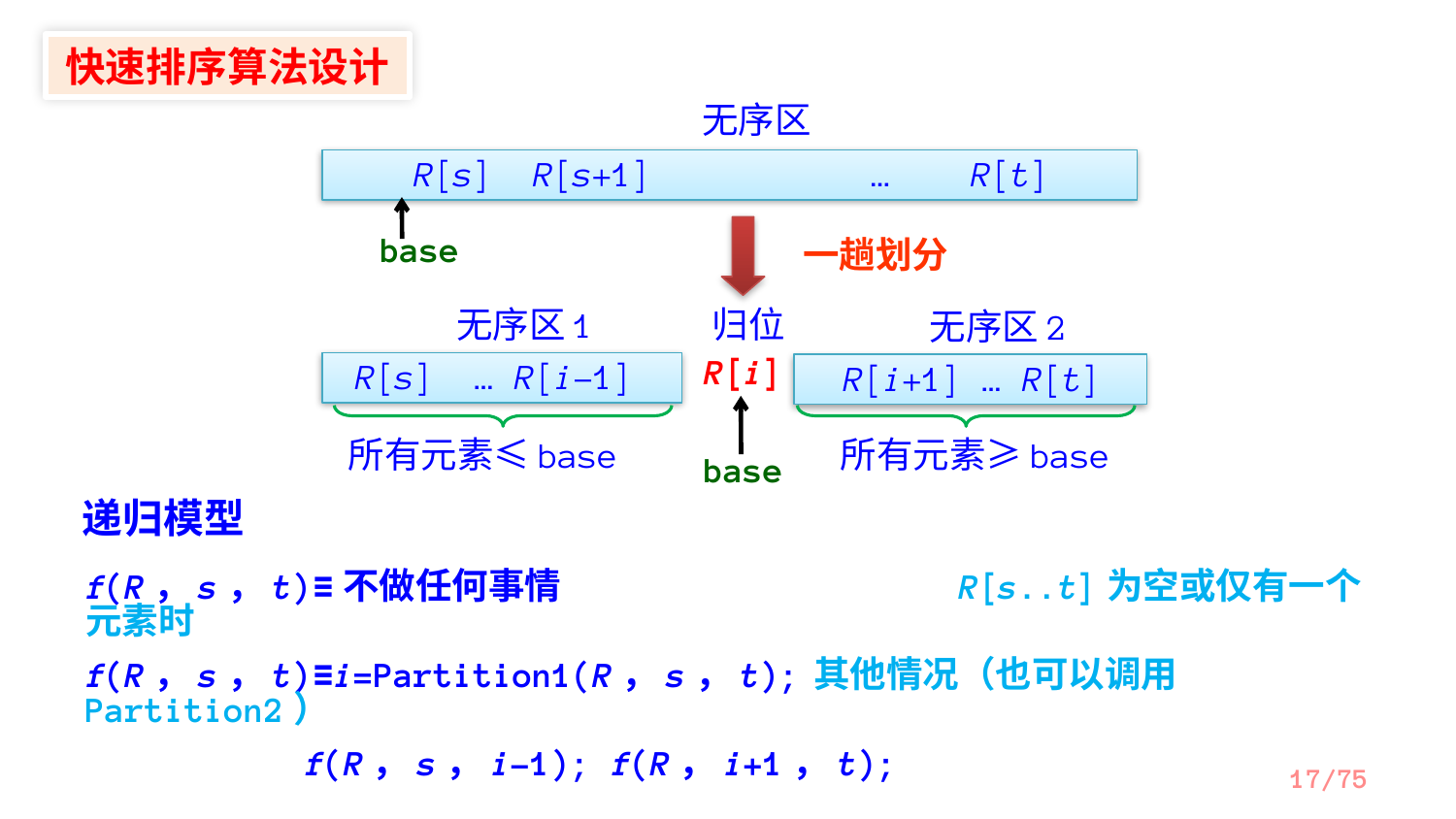

快速排序算法设计
无序区
R[s]  R[s+1]           …    R[t]

base
一趟划分

归位
无序区1
无序区2
R[s]  … R[i-1]
R[i]
R[i+1] … R[t]

所有元素≤base
所有元素≥base
base
递归模型
f(R，s，t)≡不做任何事情		       	R[s..t]为空或仅有一个元素时
f(R，s，t)≡i=Partition1(R，s，t);	其他情况（也可以调用Partition2）
           f(R，s，i-1); f(R，i+1，t);
17/75